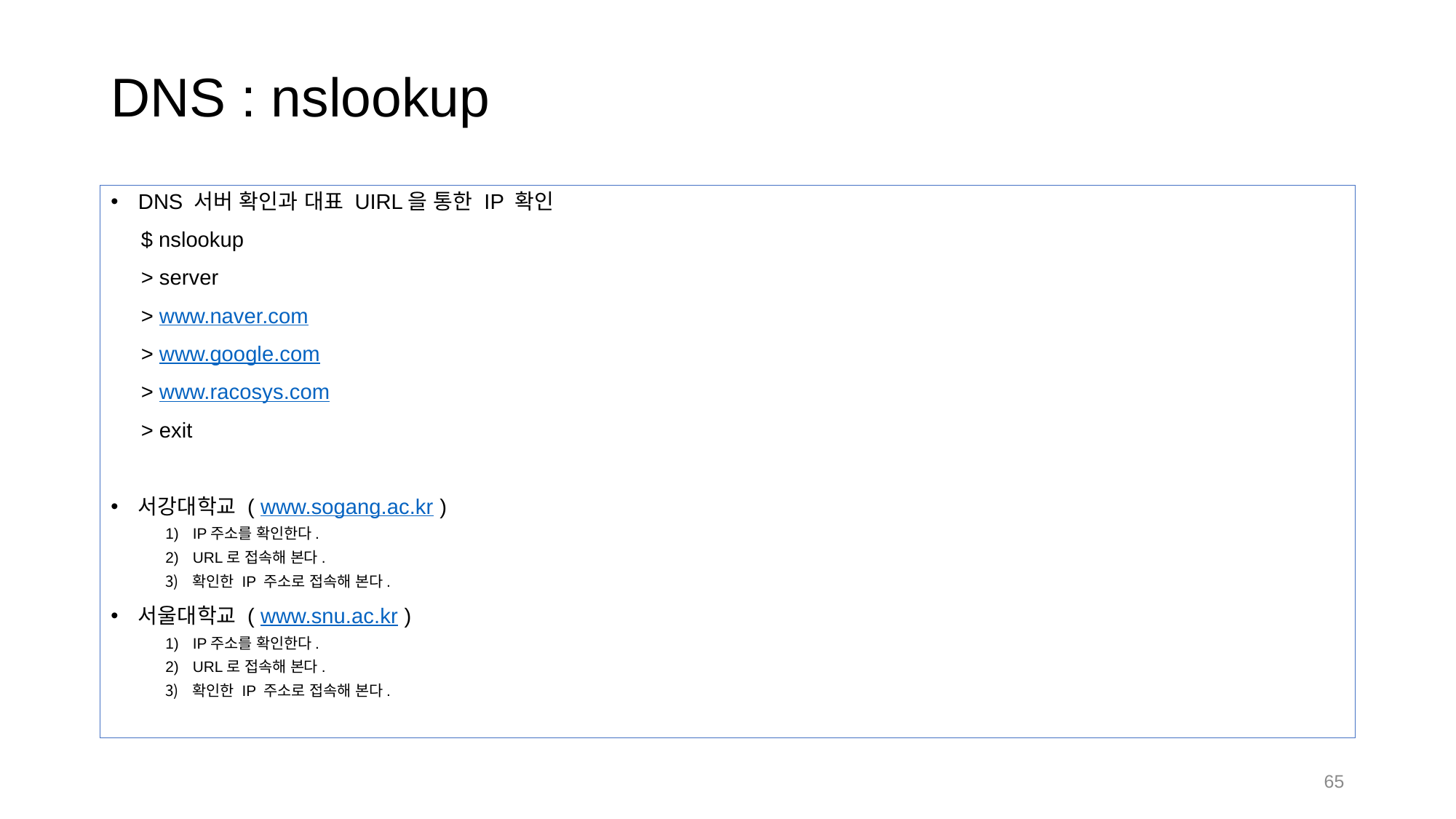

# DNS : nslookup
DNS 서버 확인과 대표 UIRL을 통한 IP 확인
     $ nslookup
     > server
     > www.naver.com
     > www.google.com
     > www.racosys.com
     > exit

서강대학교 ( www.sogang.ac.kr )
IP주소를 확인한다.
URL로 접속해 본다.
확인한 IP 주소로 접속해 본다.
서울대학교 ( www.snu.ac.kr )
IP주소를 확인한다.
URL로 접속해 본다.
확인한 IP 주소로 접속해 본다.

65